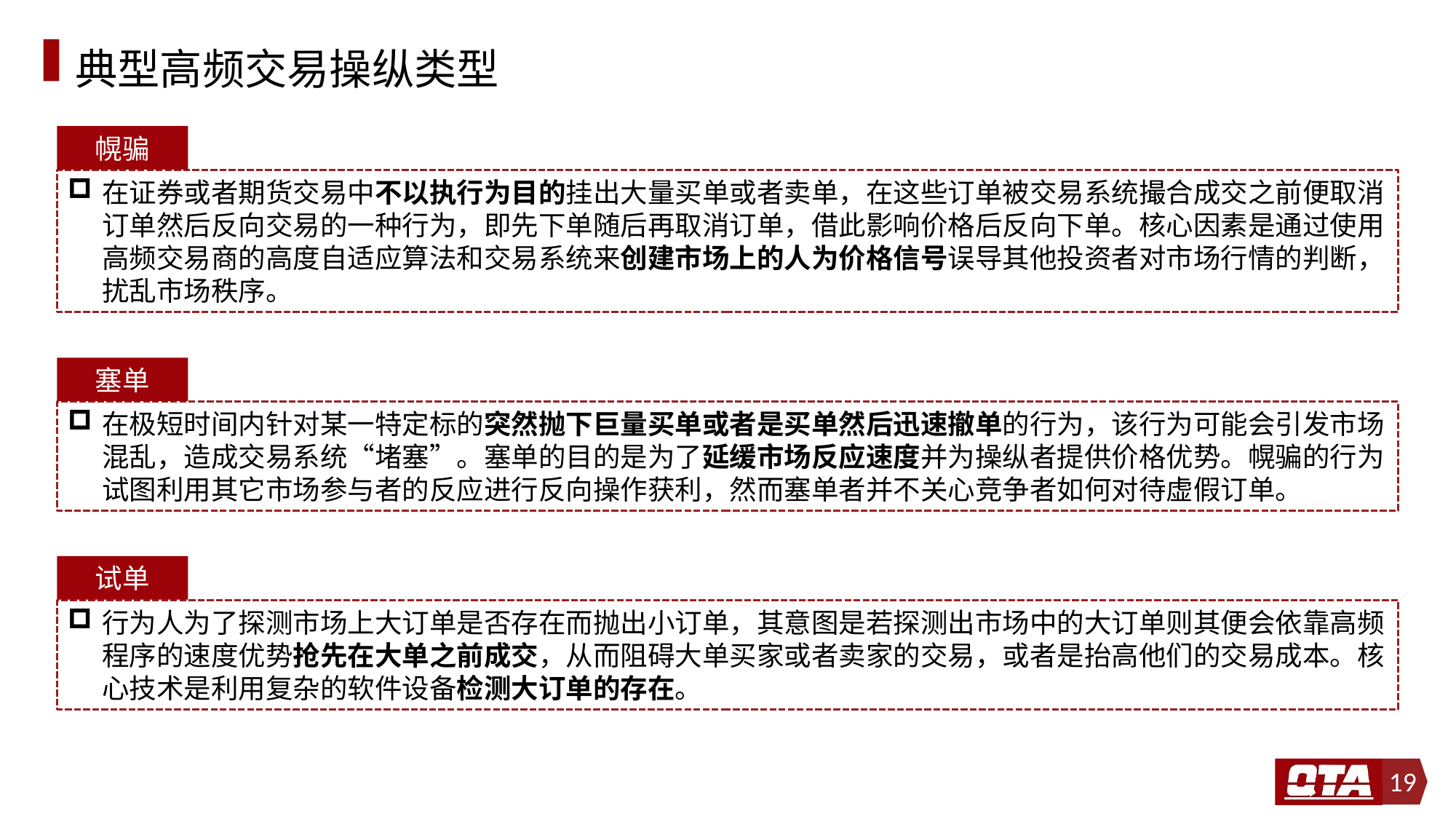

# 典型高频交易操纵类型
幌骗
在证券或者期货交易中不以执行为目的挂出大量买单或者卖单，在这些订单被交易系统撮合成交之前便取消订单然后反向交易的一种行为，即先下单随后再取消订单，借此影响价格后反向下单。核心因素是通过使用高频交易商的高度自适应算法和交易系统来创建市场上的人为价格信号误导其他投资者对市场行情的判断，扰乱市场秩序。
塞单
在极短时间内针对某一特定标的突然抛下巨量买单或者是买单然后迅速撤单的行为，该行为可能会引发市场混乱，造成交易系统“堵塞”。塞单的目的是为了延缓市场反应速度并为操纵者提供价格优势。幌骗的行为试图利用其它市场参与者的反应进行反向操作获利，然而塞单者并不关心竞争者如何对待虚假订单。
试单
行为人为了探测市场上大订单是否存在而抛出小订单，其意图是若探测出市场中的大订单则其便会依靠高频程序的速度优势抢先在大单之前成交，从而阻碍大单买家或者卖家的交易，或者是抬高他们的交易成本。核心技术是利用复杂的软件设备检测大订单的存在。
19